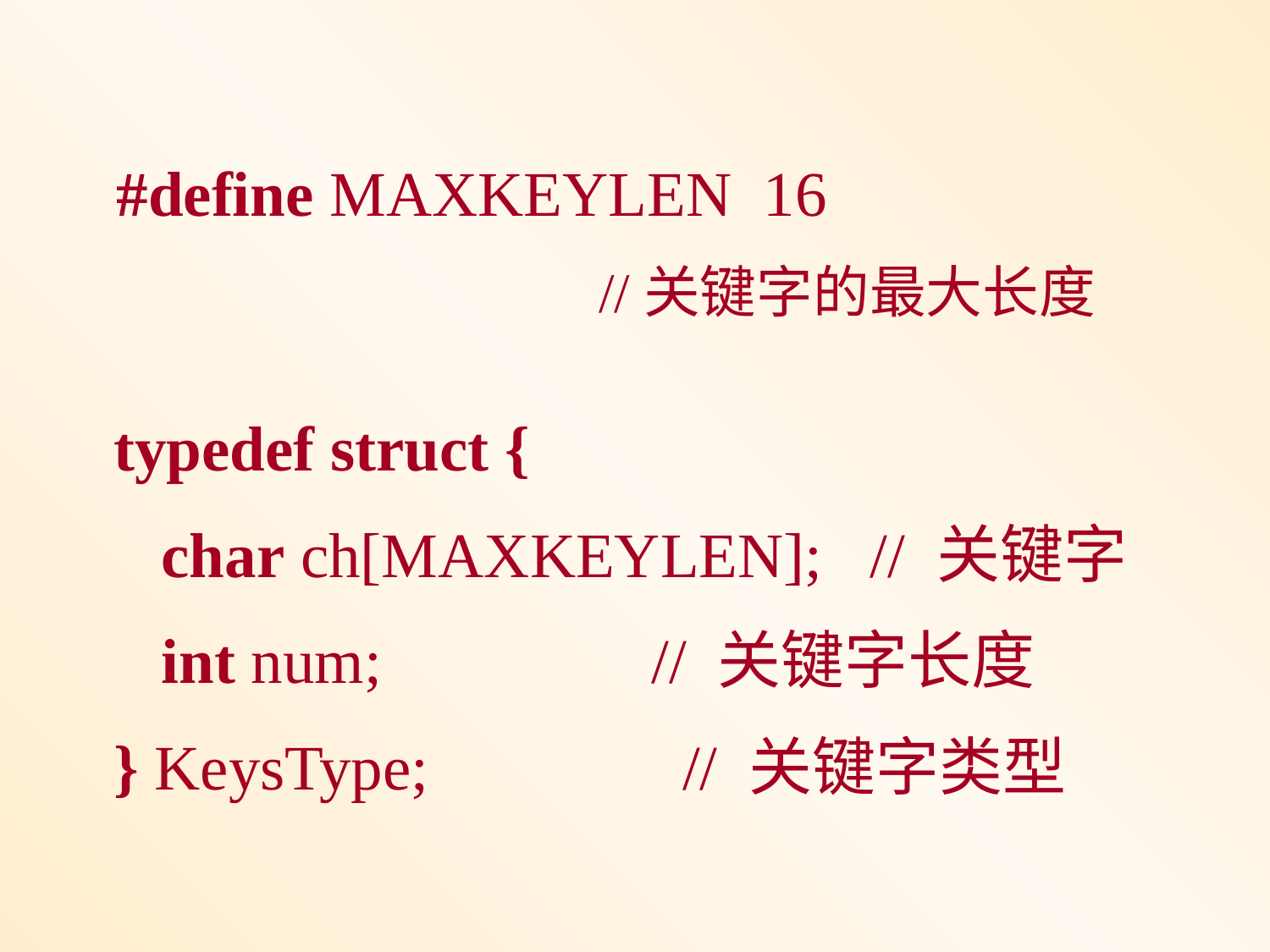

#define MAXKEYLEN  16
                                  //关键字的最大长度
typedef struct {
   char ch[MAXKEYLEN];   // 关键字
   int num;                 // 关键字长度
} KeysType;                // 关键字类型